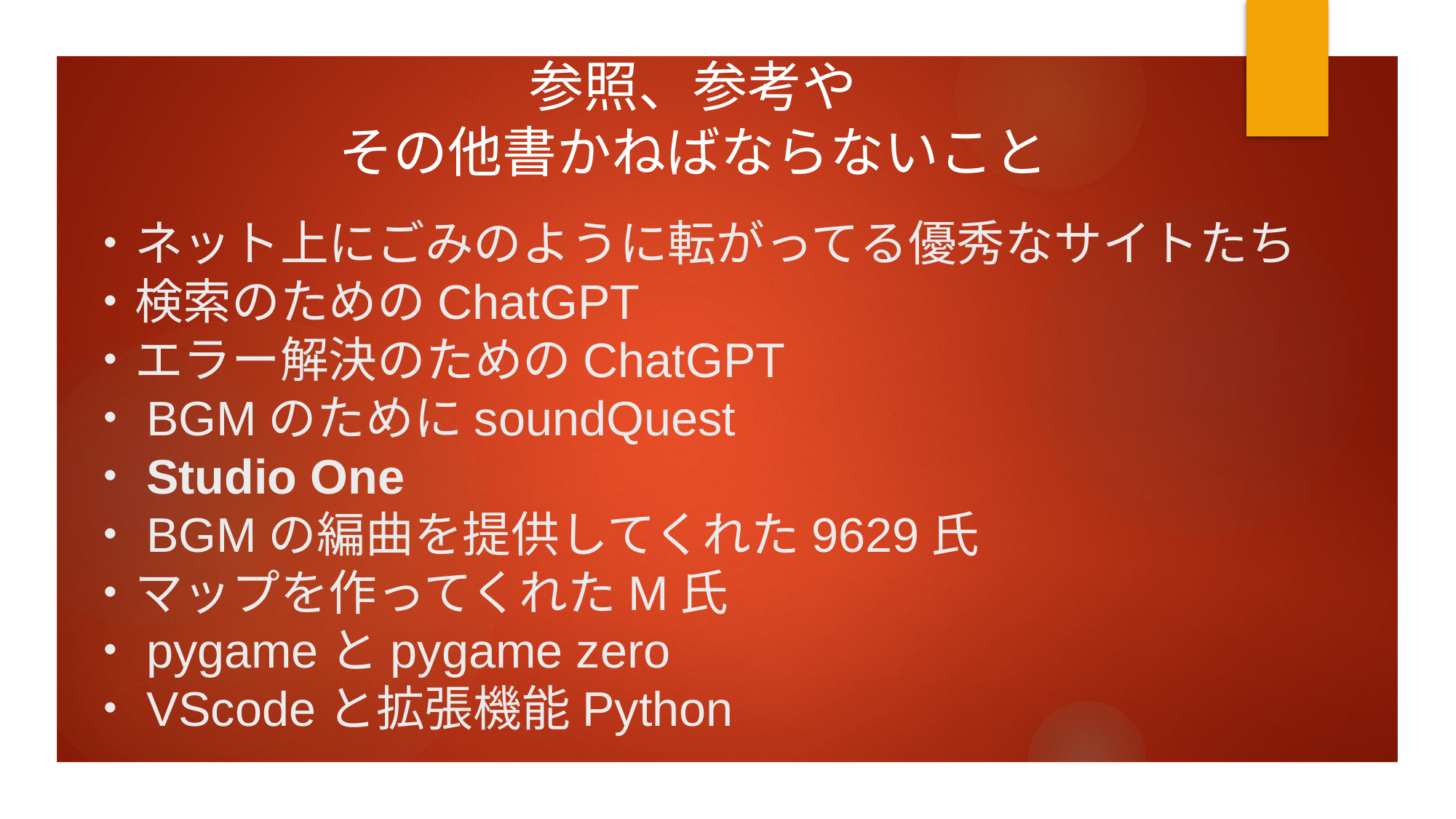

参照、参考や
その他書かねばならないこと
# ・ネット上にごみのように転がってる優秀なサイトたち ・検索のためのChatGPT ・エラー解決のためのChatGPT ・BGMのためにsoundQuest ・Studio One ・BGMの編曲を提供してくれた9629氏 ・マップを作ってくれたM氏 ・pygameとpygame zero ・VScodeと拡張機能Python